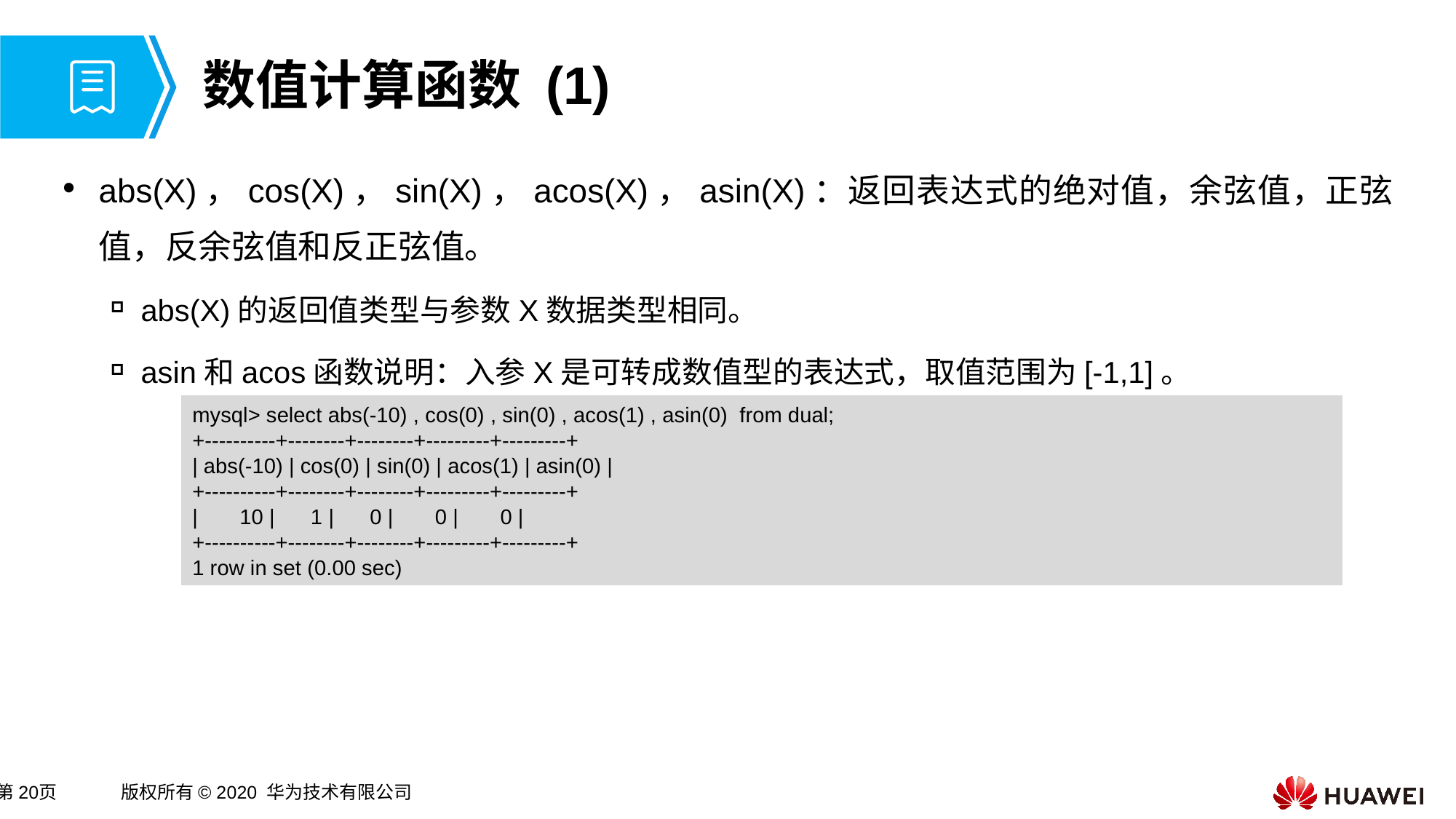

# 数值计算函数 (1)
abs(X)，cos(X)，sin(X)，acos(X)，asin(X)：返回表达式的绝对值，余弦值，正弦值，反余弦值和反正弦值。
abs(X)的返回值类型与参数X数据类型相同。
asin和acos函数说明：入参X是可转成数值型的表达式，取值范围为[-1,1]。
mysql> select abs(-10) , cos(0) , sin(0) , acos(1) , asin(0)  from dual;
+----------+--------+--------+---------+---------+
| abs(-10) | cos(0) | sin(0) | acos(1) | asin(0) |
+----------+--------+--------+---------+---------+
|       10 |      1 |      0 |       0 |       0 |
+----------+--------+--------+---------+---------+
1 row in set (0.00 sec)